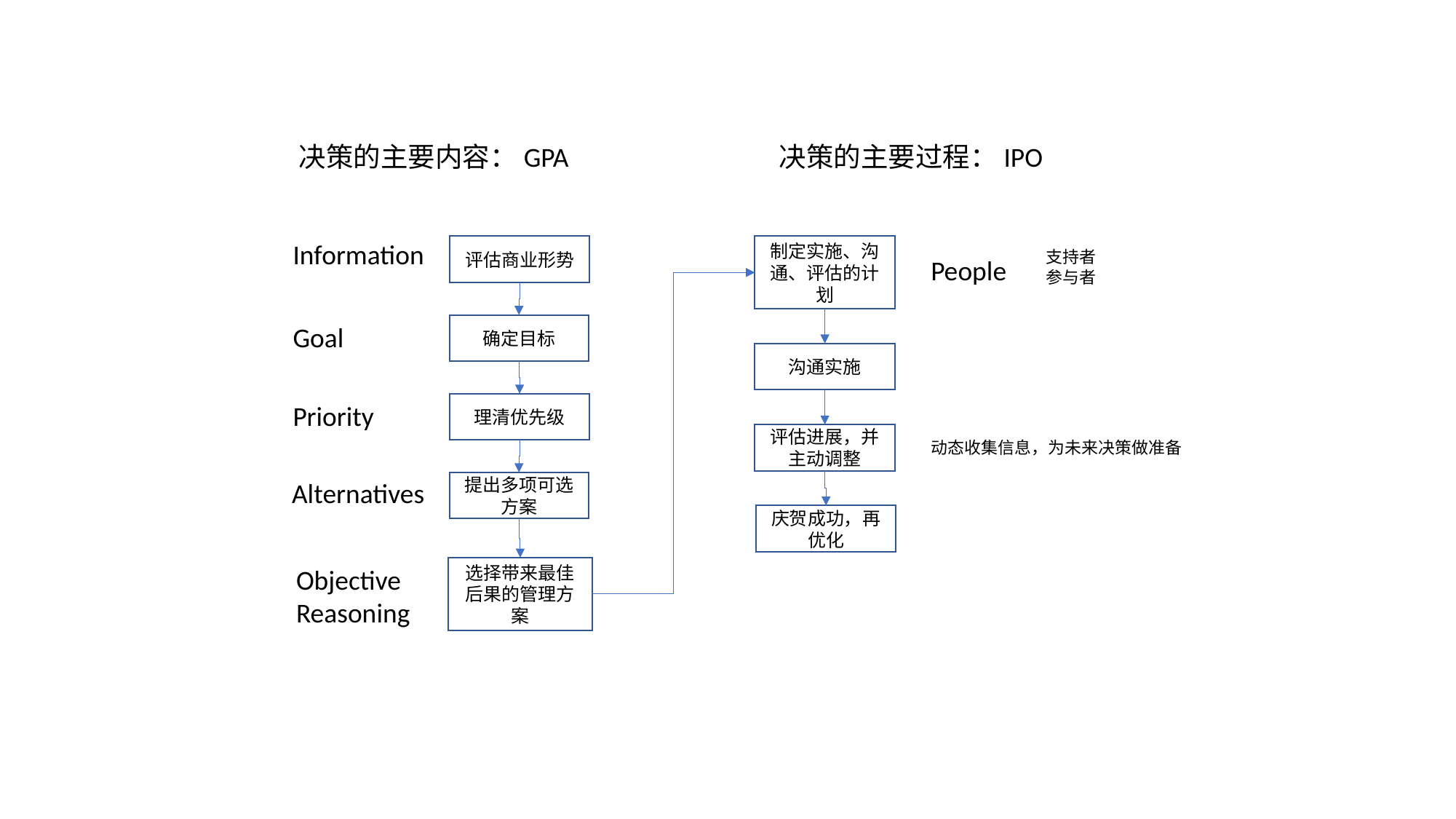

决策的主要内容：GPA
决策的主要过程：IPO
Information
评估商业形势
制定实施、沟通、评估的计划
支持者
参与者
People
Goal
确定目标
沟通实施
Priority
理清优先级
评估进展，并主动调整
动态收集信息，为未来决策做准备
Alternatives
提出多项可选方案
庆贺成功，再优化
选择带来最佳后果的管理方案
Objective Reasoning